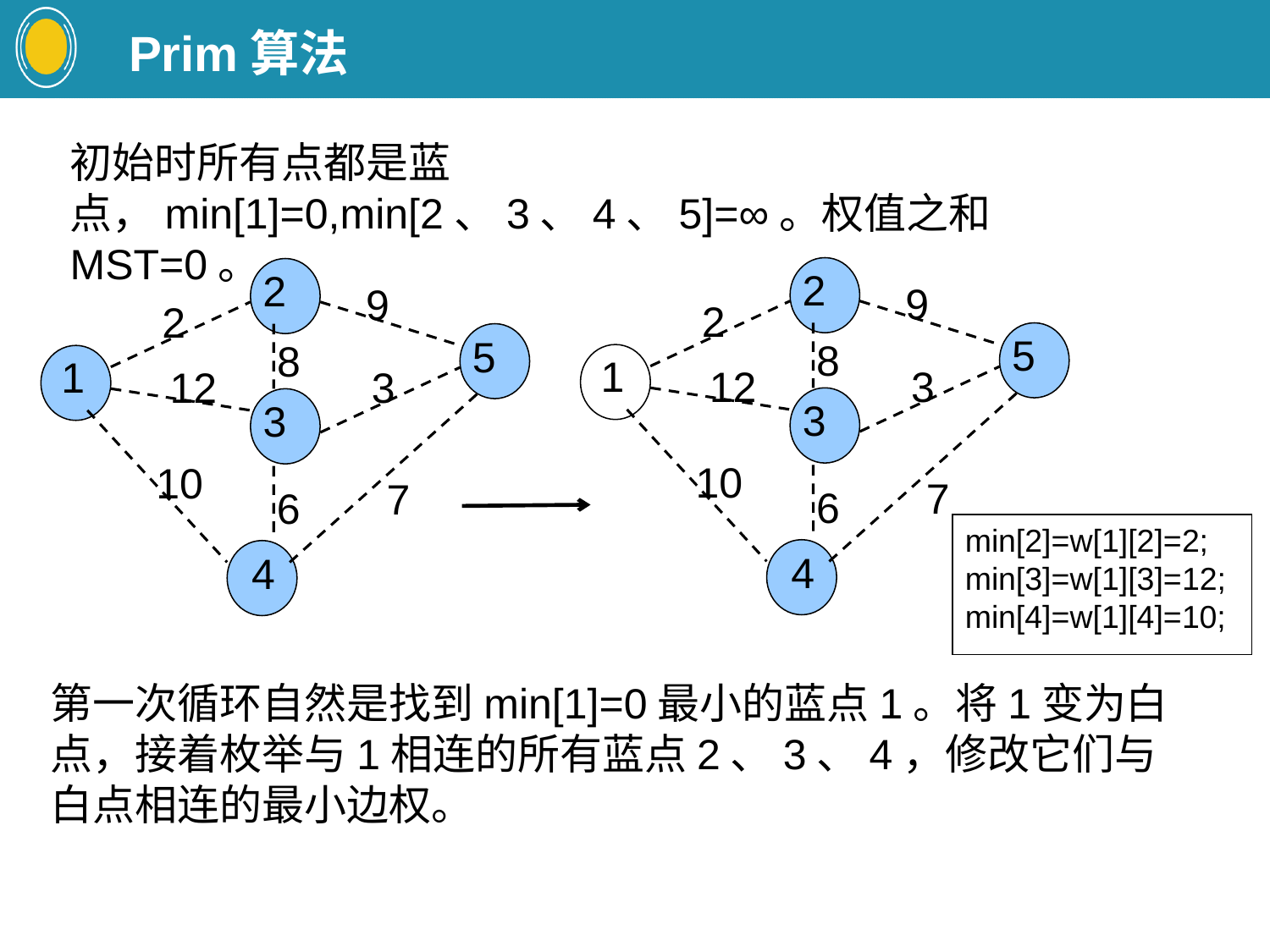

Prim算法
初始时所有点都是蓝点，min[1]=0,min[2、3、4、5]=∞。权值之和MST=0。
2

9

2

5

8

1

12

3

3

10

6

 4

7
2

9

2

5

8

1

12

3

3

10

6

 4

7
min[2]=w[1][2]=2;
min[3]=w[1][3]=12;
min[4]=w[1][4]=10;

第一次循环自然是找到min[1]=0最小的蓝点1。将1变为白点，接着枚举与1相连的所有蓝点2、3、4，修改它们与白点相连的最小边权。